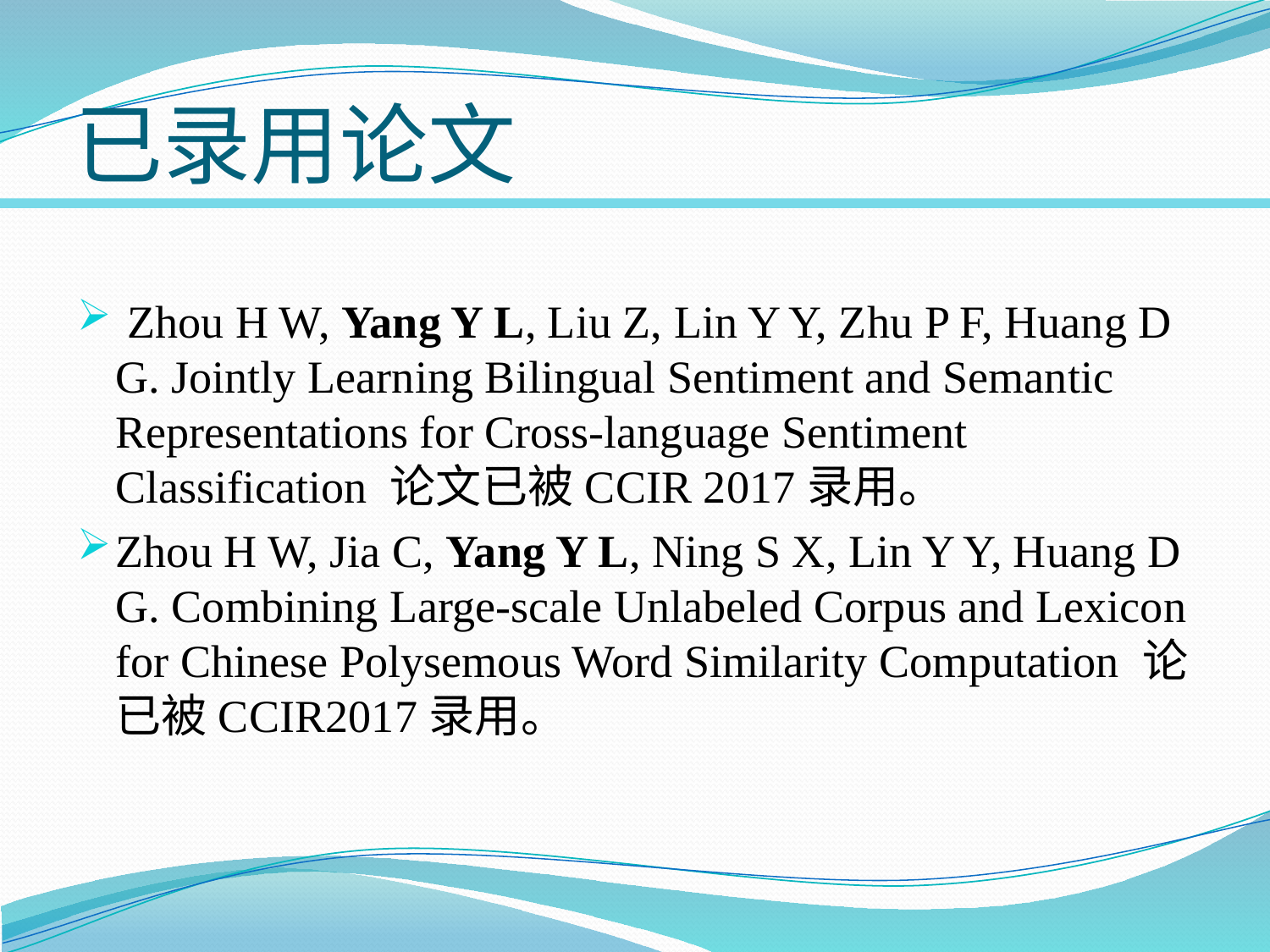

# 已录用论文
 Zhou H W, Yang Y L, Liu Z, Lin Y Y, Zhu P F, Huang D G. Jointly Learning Bilingual Sentiment and Semantic Representations for Cross-language Sentiment Classification 论文已被CCIR 2017录用。
Zhou H W, Jia C, Yang Y L, Ning S X, Lin Y Y, Huang D G. Combining Large-scale Unlabeled Corpus and Lexicon for Chinese Polysemous Word Similarity Computation 论已被CCIR2017录用。